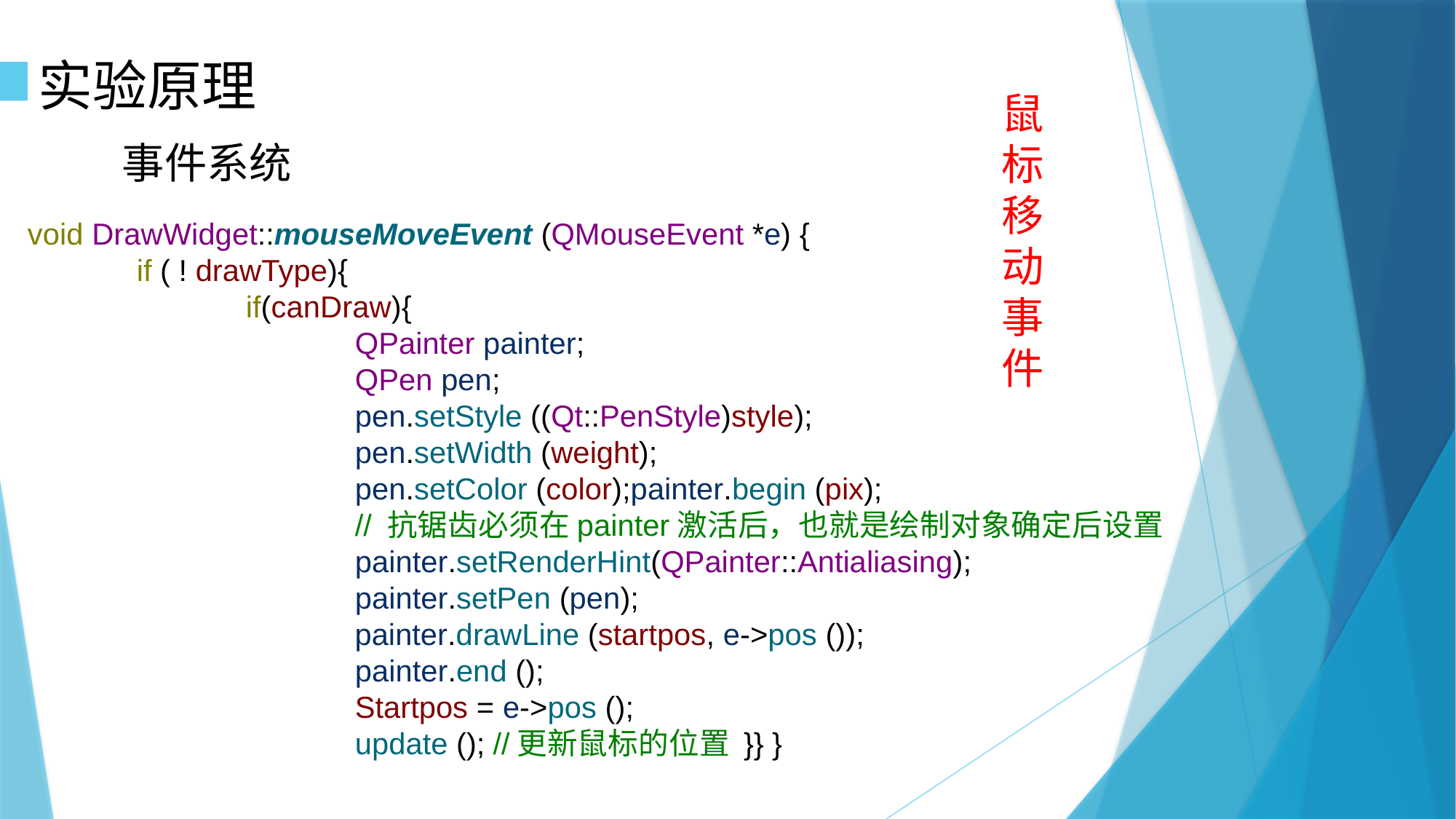

# 实验原理

鼠标移动事件
事件系统

void DrawWidget::mouseMoveEvent (QMouseEvent *e) {
	if ( ! drawType){
		if(canDraw){
		 	QPainter painter;
		 	QPen pen;
			pen.setStyle ((Qt::PenStyle)style);
			pen.setWidth (weight);
		 	pen.setColor (color);painter.begin (pix);
 		 	// 抗锯齿必须在painter激活后，也就是绘制对象确定后设置
		 	painter.setRenderHint(QPainter::Antialiasing);
			painter.setPen (pen);
		             painter.drawLine (startpos, e->pos ());
			painter.end ();
		 	Startpos = e->pos ();
 			update (); //更新鼠标的位置 }} }